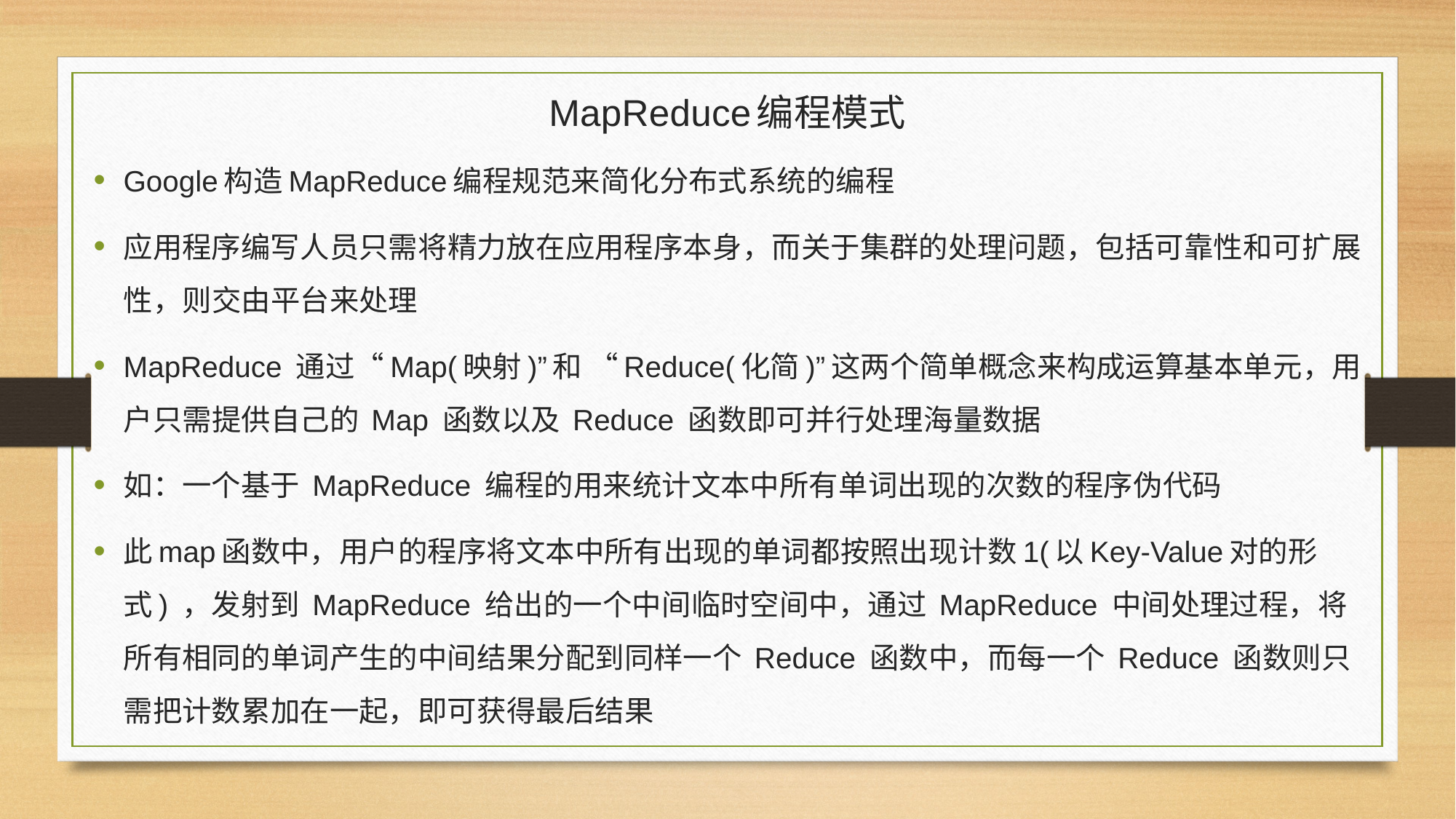

# MapReduce编程模式
Google构造MapReduce编程规范来简化分布式系统的编程
应用程序编写人员只需将精力放在应用程序本身，而关于集群的处理问题，包括可靠性和可扩展性，则交由平台来处理
MapReduce 通过“Map(映射)”和 “Reduce(化简)”这两个简单概念来构成运算基本单元，用户只需提供自己的 Map 函数以及 Reduce 函数即可并行处理海量数据
如：一个基于 MapReduce 编程的用来统计文本中所有单词出现的次数的程序伪代码
此map函数中，用户的程序将文本中所有出现的单词都按照出现计数1(以Key-Value对的形式) ，发射到 MapReduce 给出的一个中间临时空间中，通过 MapReduce 中间处理过程，将所有相同的单词产生的中间结果分配到同样一个 Reduce 函数中，而每一个 Reduce 函数则只需把计数累加在一起，即可获得最后结果